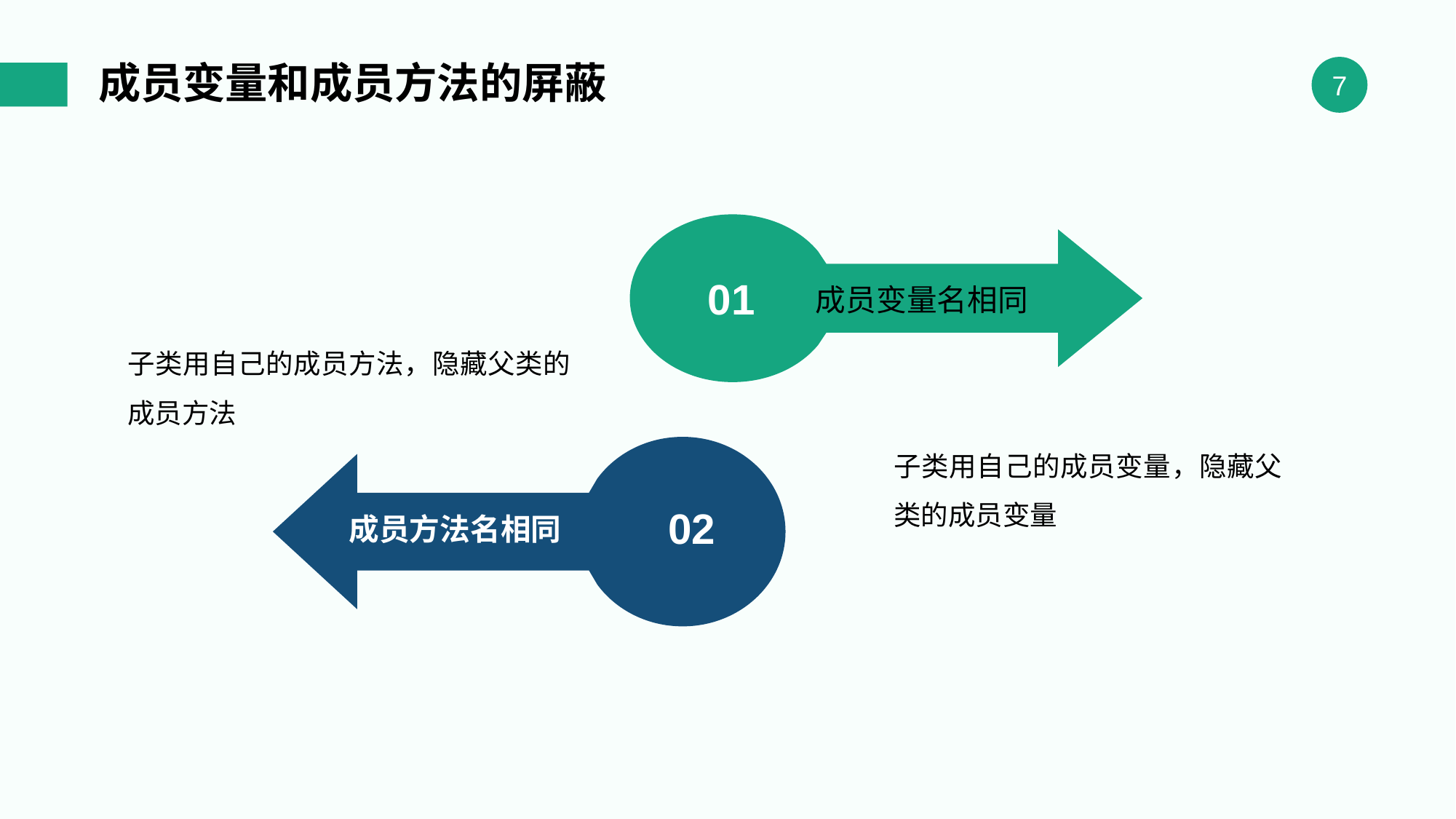

成员变量和成员方法的屏蔽

成员变量名相同
01
子类用自己的成员方法，隐藏父类的成员方法
子类用自己的成员变量，隐藏父类的成员变量

成员方法名相同
02